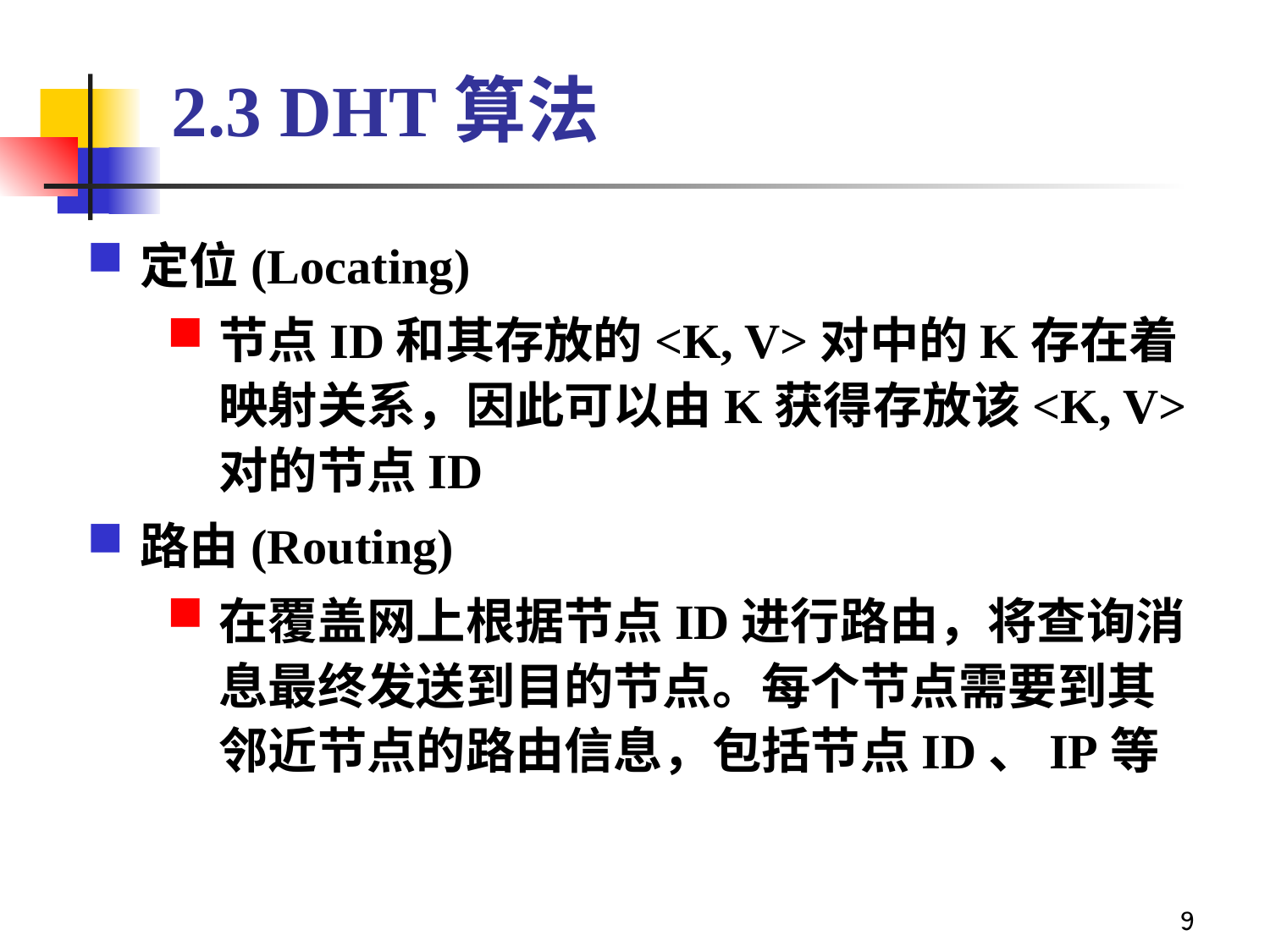

# 2.3 DHT算法
定位(Locating)
节点ID和其存放的<K, V>对中的K存在着映射关系，因此可以由K获得存放该<K, V>对的节点ID
路由(Routing)
在覆盖网上根据节点ID进行路由，将查询消息最终发送到目的节点。每个节点需要到其邻近节点的路由信息，包括节点ID、IP等
9